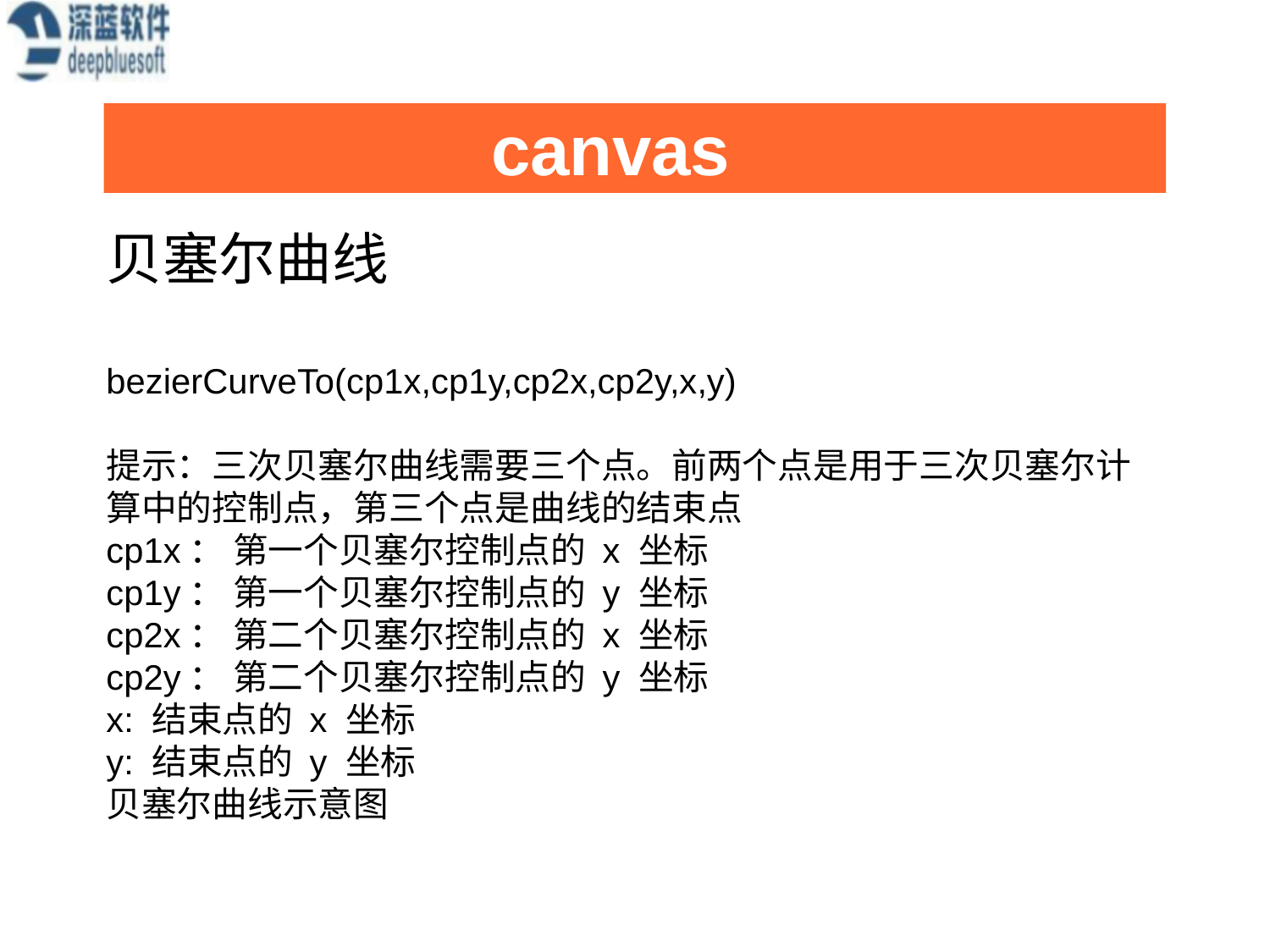

canvas

贝塞尔曲线

bezierCurveTo(cp1x,cp1y,cp2x,cp2y,x,y)

提示：三次贝塞尔曲线需要三个点。前两个点是用于三次贝塞尔计算中的控制点，第三个点是曲线的结束点
cp1x： 第一个贝塞尔控制点的 x 坐标
cp1y： 第一个贝塞尔控制点的 y 坐标
cp2x： 第二个贝塞尔控制点的 x 坐标
cp2y： 第二个贝塞尔控制点的 y 坐标
x: 结束点的 x 坐标
y: 结束点的 y 坐标
贝塞尔曲线示意图